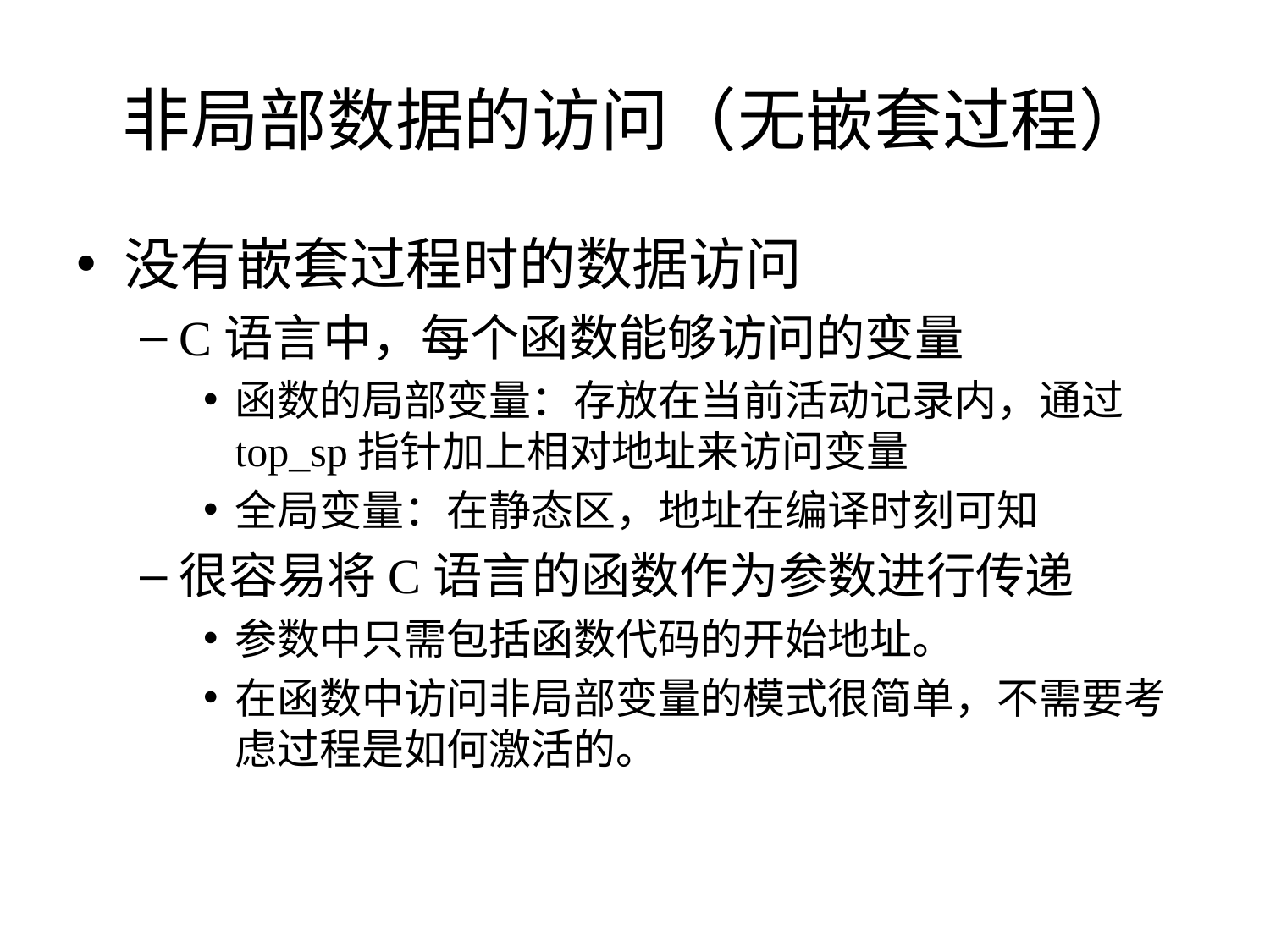

# 非局部数据的访问（无嵌套过程）
没有嵌套过程时的数据访问
C语言中，每个函数能够访问的变量
函数的局部变量：存放在当前活动记录内，通过top_sp指针加上相对地址来访问变量
全局变量：在静态区，地址在编译时刻可知
很容易将C语言的函数作为参数进行传递
参数中只需包括函数代码的开始地址。
在函数中访问非局部变量的模式很简单，不需要考虑过程是如何激活的。